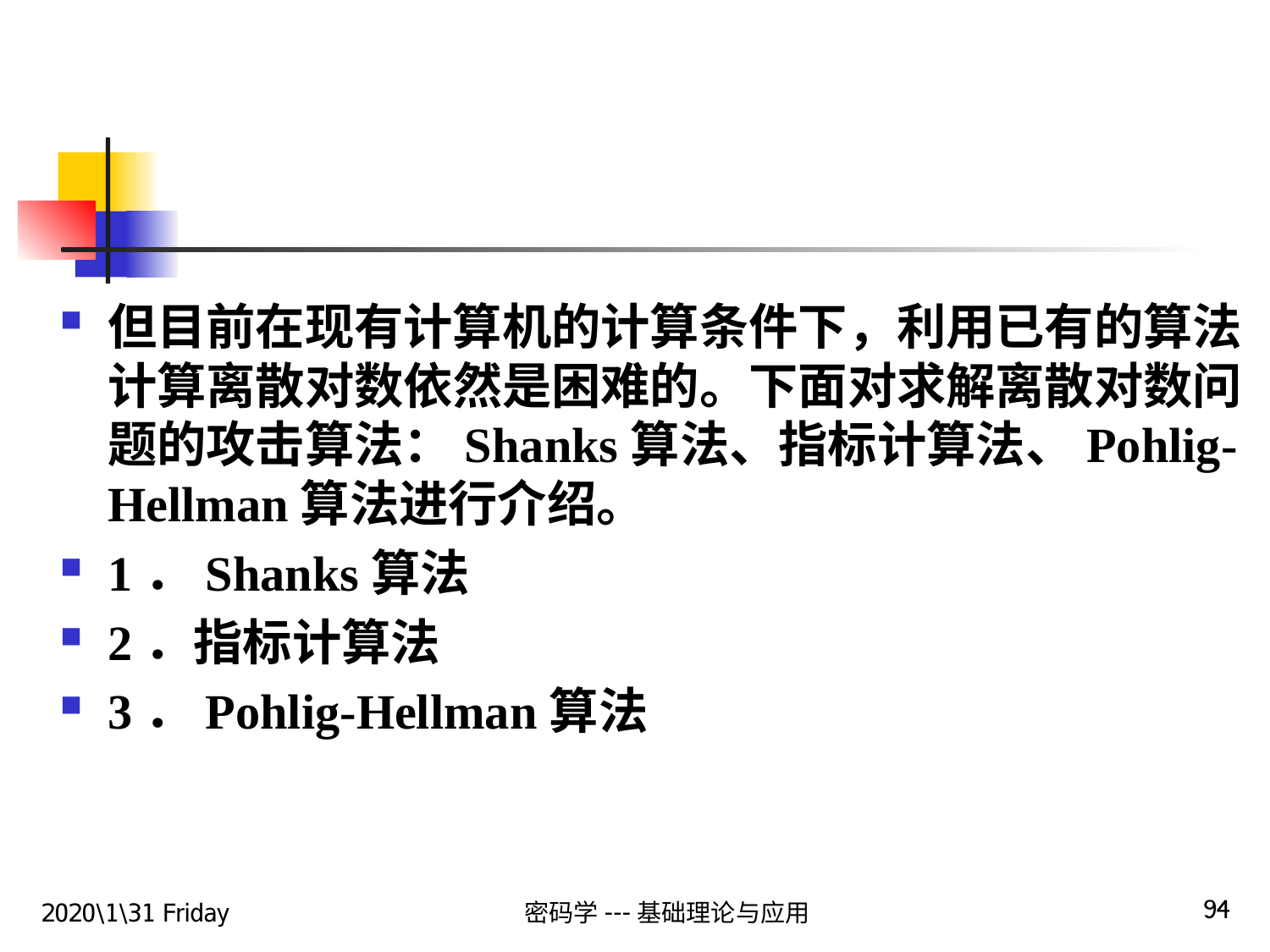

但目前在现有计算机的计算条件下，利用已有的算法计算离散对数依然是困难的。下面对求解离散对数问题的攻击算法：Shanks算法、指标计算法、Pohlig-Hellman算法进行介绍。
1．Shanks算法
2．指标计算法
3．Pohlig-Hellman算法

94
2020\1\31 Friday
密码学---基础理论与应用